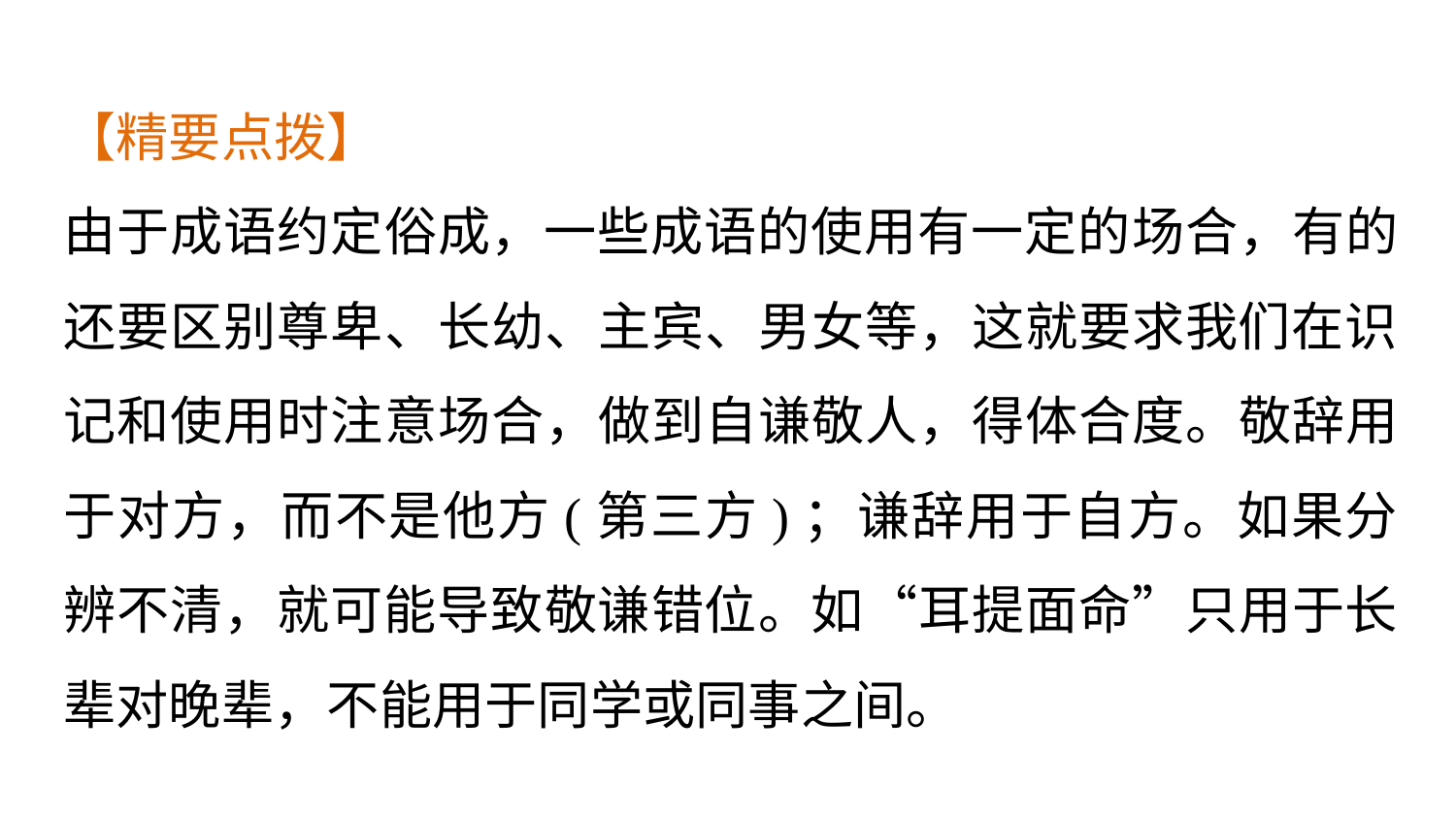

【精要点拨】
由于成语约定俗成，一些成语的使用有一定的场合，有的还要区别尊卑、长幼、主宾、男女等，这就要求我们在识记和使用时注意场合，做到自谦敬人，得体合度。敬辞用于对方，而不是他方(第三方)；谦辞用于自方。如果分辨不清，就可能导致敬谦错位。如“耳提面命”只用于长辈对晚辈，不能用于同学或同事之间。